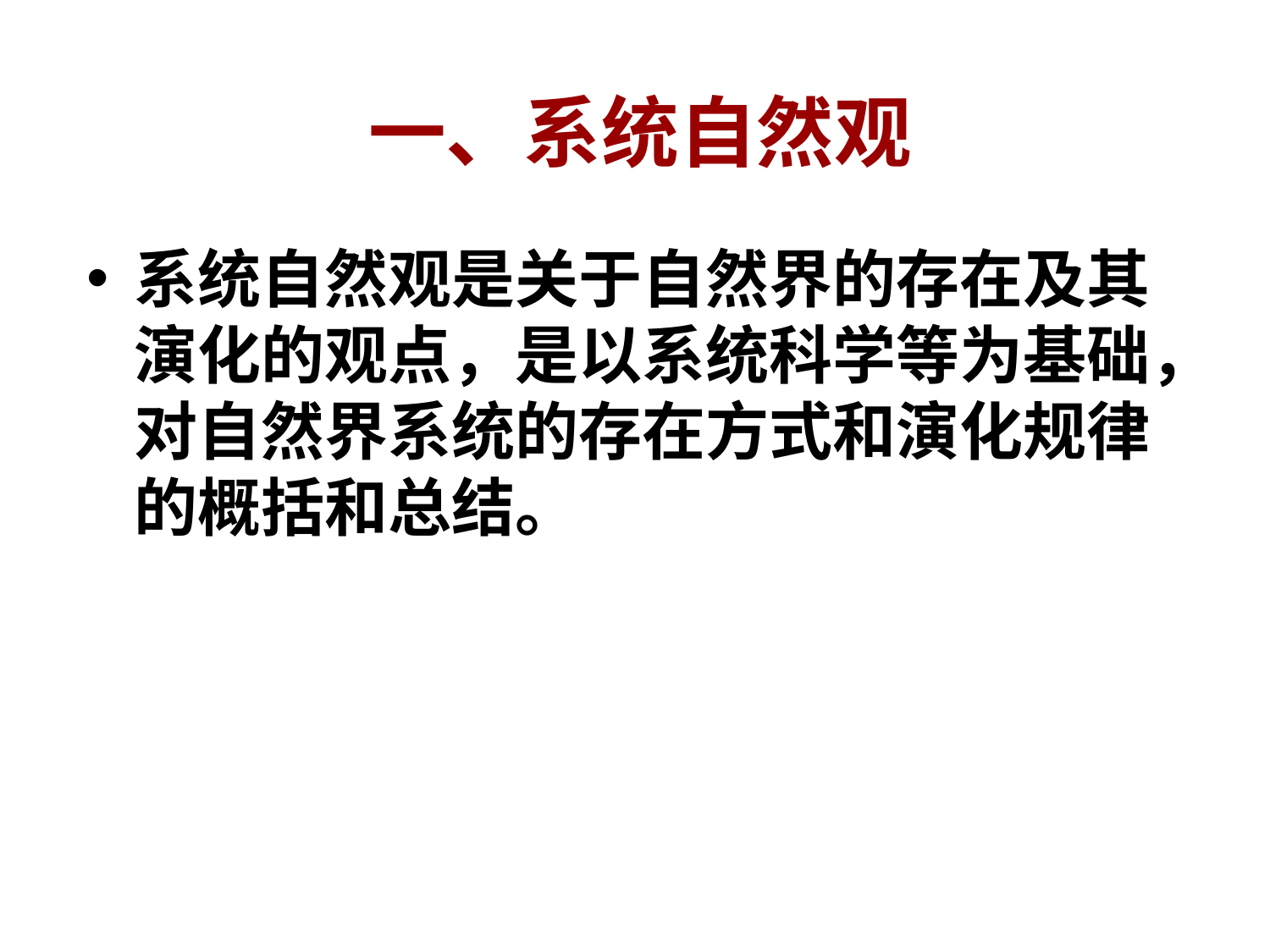

一、系统自然观
系统自然观是关于自然界的存在及其演化的观点，是以系统科学等为基础，对自然界系统的存在方式和演化规律的概括和总结。